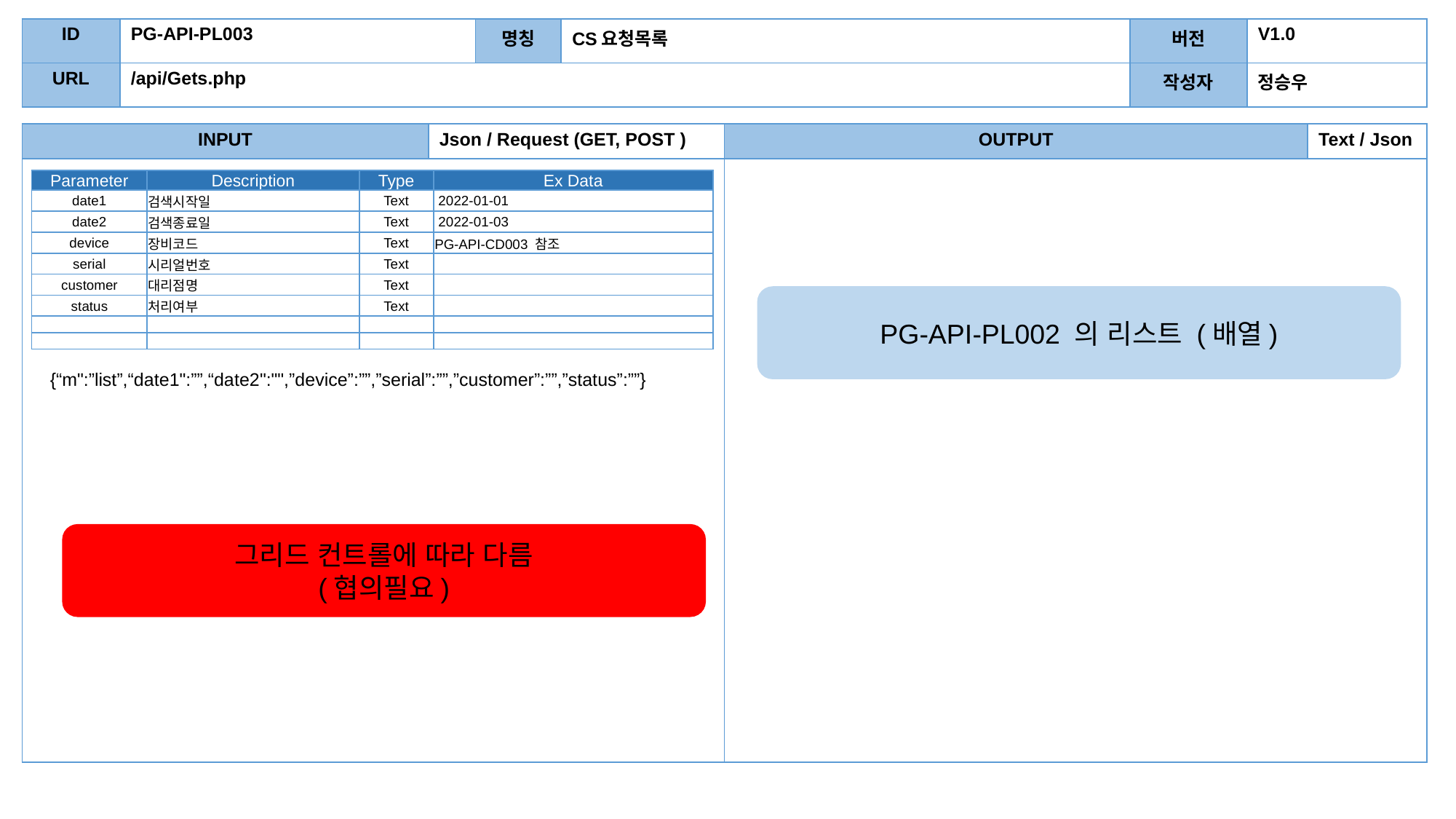

| ID | PG-API-PL003 | 명칭 | CS요청목록 | 버전 | V1.0 |
| --- | --- | --- | --- | --- | --- |
| URL | /api/Gets.php |  |  | 작성자 | 정승우 |
| INPUT | Json / Request (GET, POST ) | OUTPUT | Text / Json |
| --- | --- | --- | --- |
|  |  |  |  |
| Parameter | Description | Type | Ex Data |
| --- | --- | --- | --- |
| date1 | 검색시작일 | Text | 2022-01-01 |
| date2 | 검색종료일 | Text | 2022-01-03 |
| device | 장비코드 | Text | PG-API-CD003 참조 |
| serial | 시리얼번호 | Text |  |
| customer | 대리점명 | Text |  |
| status | 처리여부 | Text |  |
|  |  |  |  |
|  |  |  |  |
PG-API-PL002 의 리스트 (배열)
{“m":”list”,“date1":””,“date2":"",”device”:””,”serial”:””,”customer”:””,”status”:””}
그리드 컨트롤에 따라 다름
(협의필요)